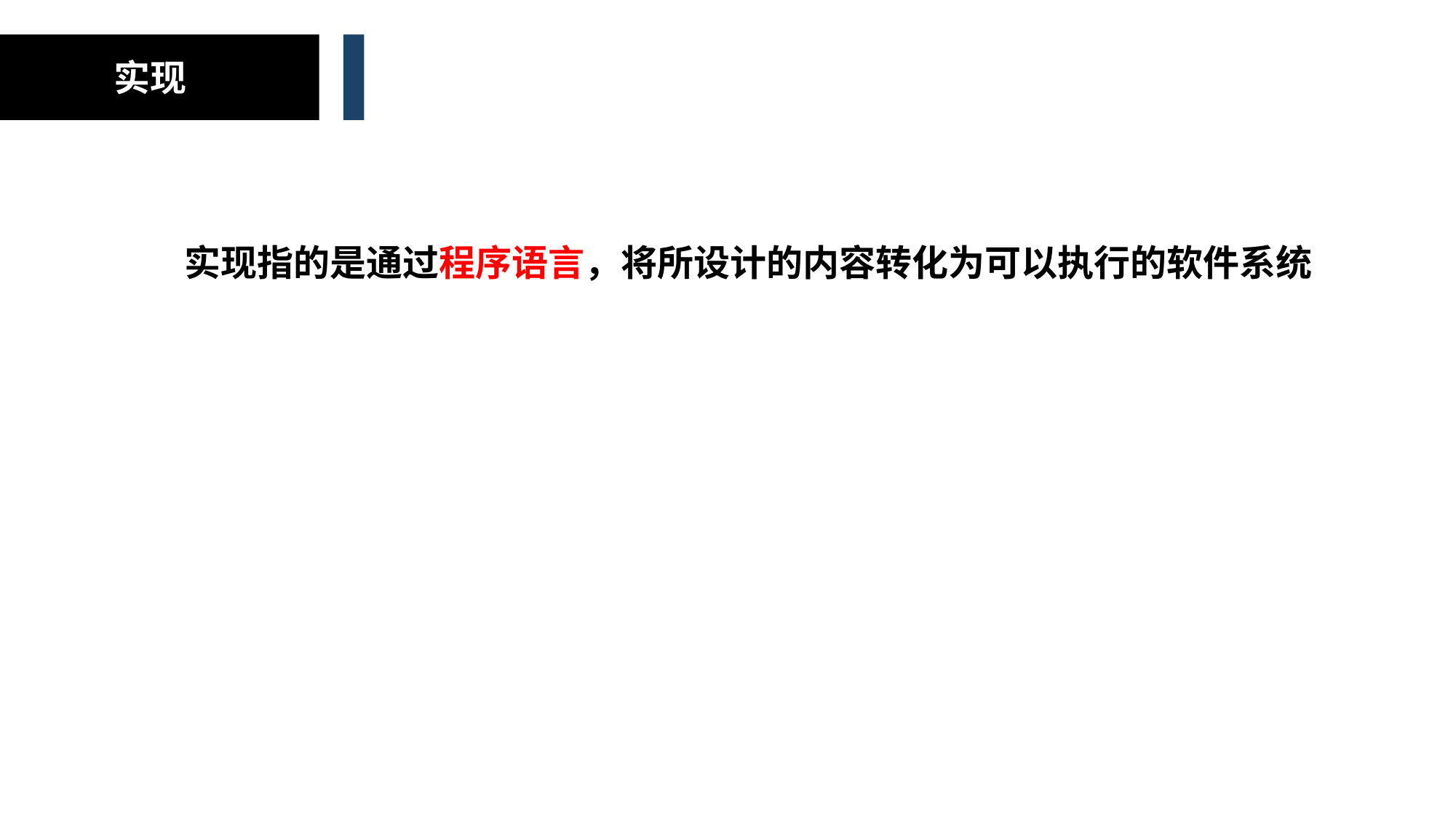

实现
实现指的是通过程序语言，将所设计的内容转化为可以执行的软件系统